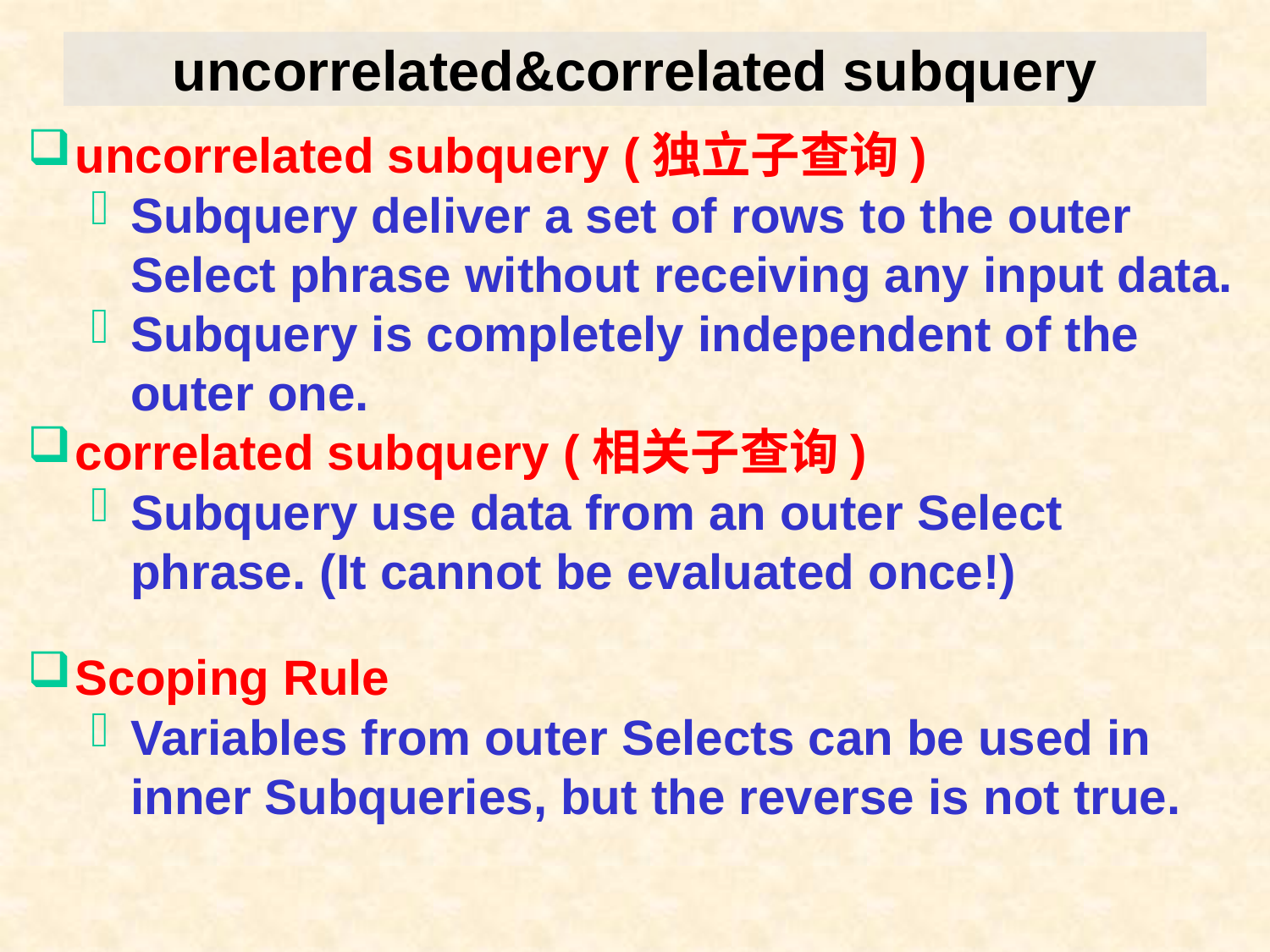

# uncorrelated&correlated subquery
uncorrelated subquery (独立子查询)
Subquery deliver a set of rows to the outer Select phrase without receiving any input data.
Subquery is completely independent of the outer one.
correlated subquery (相关子查询)
Subquery use data from an outer Select phrase. (It cannot be evaluated once!)
Scoping Rule
Variables from outer Selects can be used in inner Subqueries, but the reverse is not true.